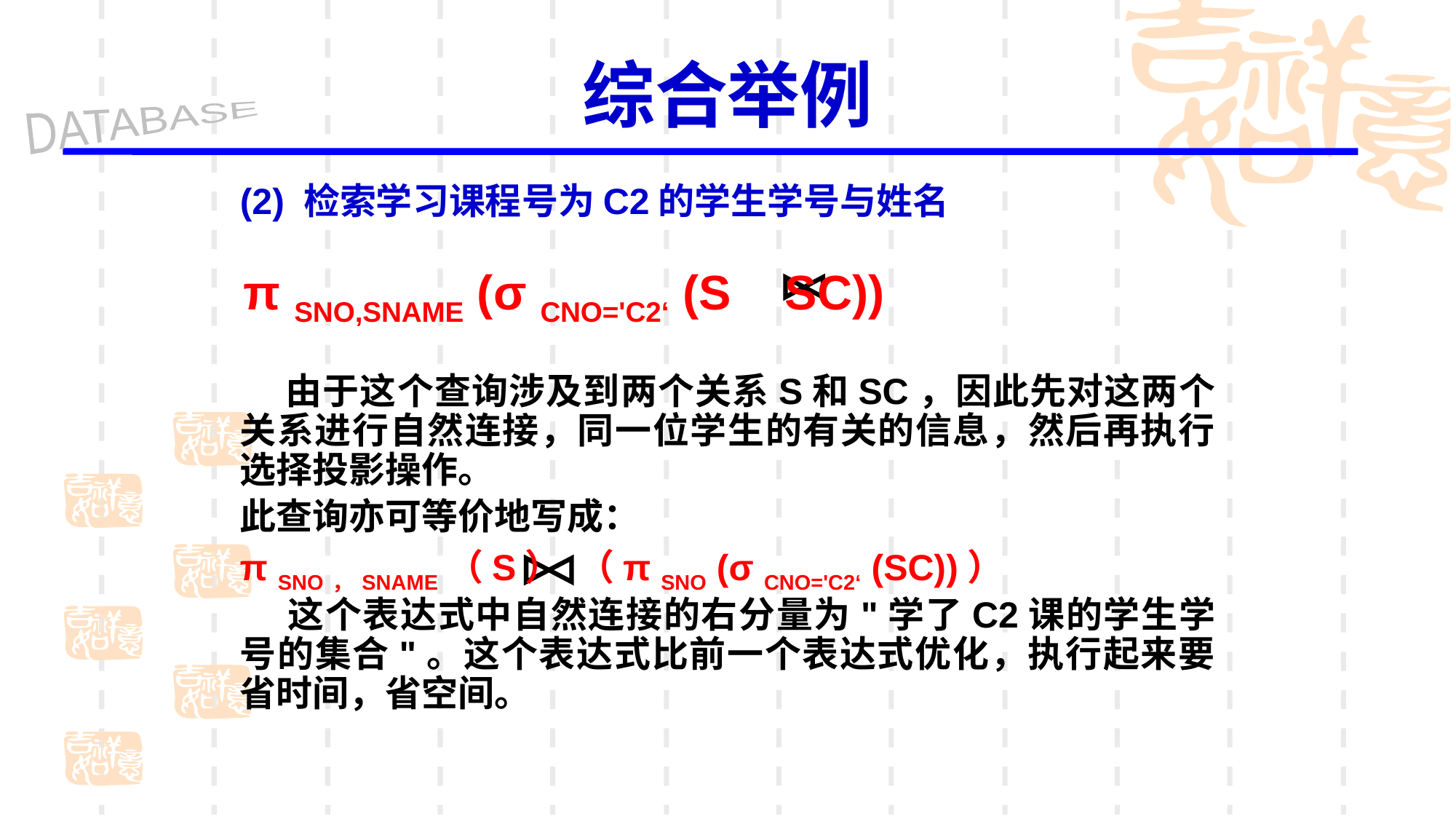

# 综合举例
(2) 检索学习课程号为C2的学生学号与姓名

π SNO,SNAME (σ CNO='C2‘ (S    SC))

    由于这个查询涉及到两个关系S和SC，因此先对这两个关系进行自然连接，同一位学生的有关的信息，然后再执行选择投影操作。
此查询亦可等价地写成：
π SNO，SNAME（S）  （π SNO (σ CNO='C2‘ (SC))）
    这个表达式中自然连接的右分量为"学了C2课的学生学号的集合"。这个表达式比前一个表达式优化，执行起来要省时间，省空间。